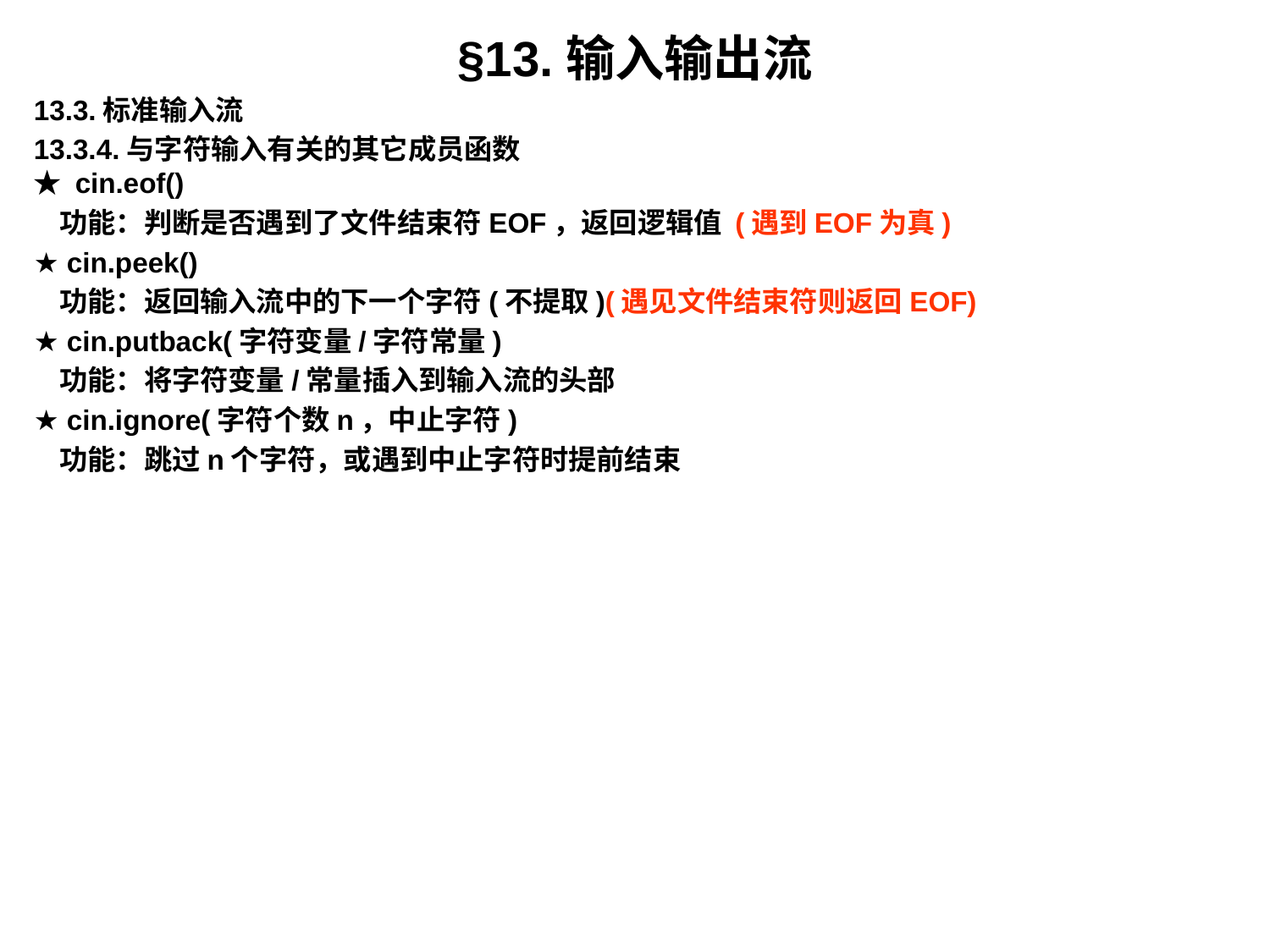

§13.输入输出流
13.3.标准输入流
13.3.4.与字符输入有关的其它成员函数
★ cin.eof()
   功能：判断是否遇到了文件结束符EOF，返回逻辑值 (遇到EOF为真)
★ cin.peek()
   功能：返回输入流中的下一个字符(不提取)(遇见文件结束符则返回EOF)
★ cin.putback(字符变量/字符常量)
   功能：将字符变量/常量插入到输入流的头部
★ cin.ignore(字符个数n，中止字符)
   功能：跳过n个字符，或遇到中止字符时提前结束